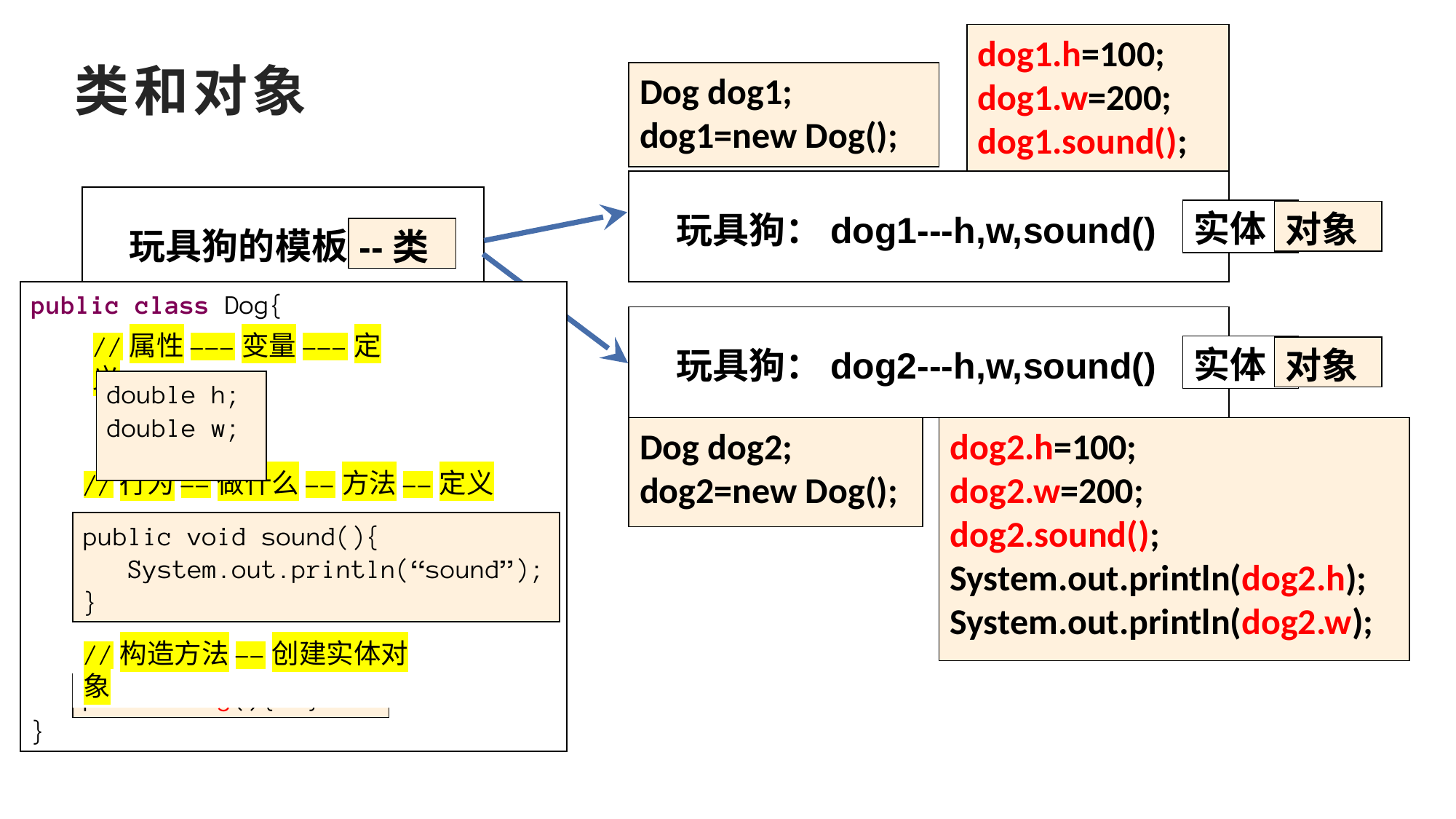

dog1.h=100;
dog1.w=200;
dog1.sound();
# 类和对象
Dog dog1;
dog1=new Dog();

玩具狗：dog1---h,w,sound()

玩具狗的模板
实体
对象
--类
public class Dog{

}

玩具狗：dog2---h,w,sound()
//属性---变量---定义
实体
对象
double h;
double w;
Dog dog2;
dog2=new Dog();
dog2.h=100;
dog2.w=200;
dog2.sound();
System.out.println(dog2.h);
System.out.println(dog2.w);

//行为--做什么--方法--定义
public void sound(){
   System.out.println(“sound”);
}
//构造方法--创建实体对象
public Dog(){  }